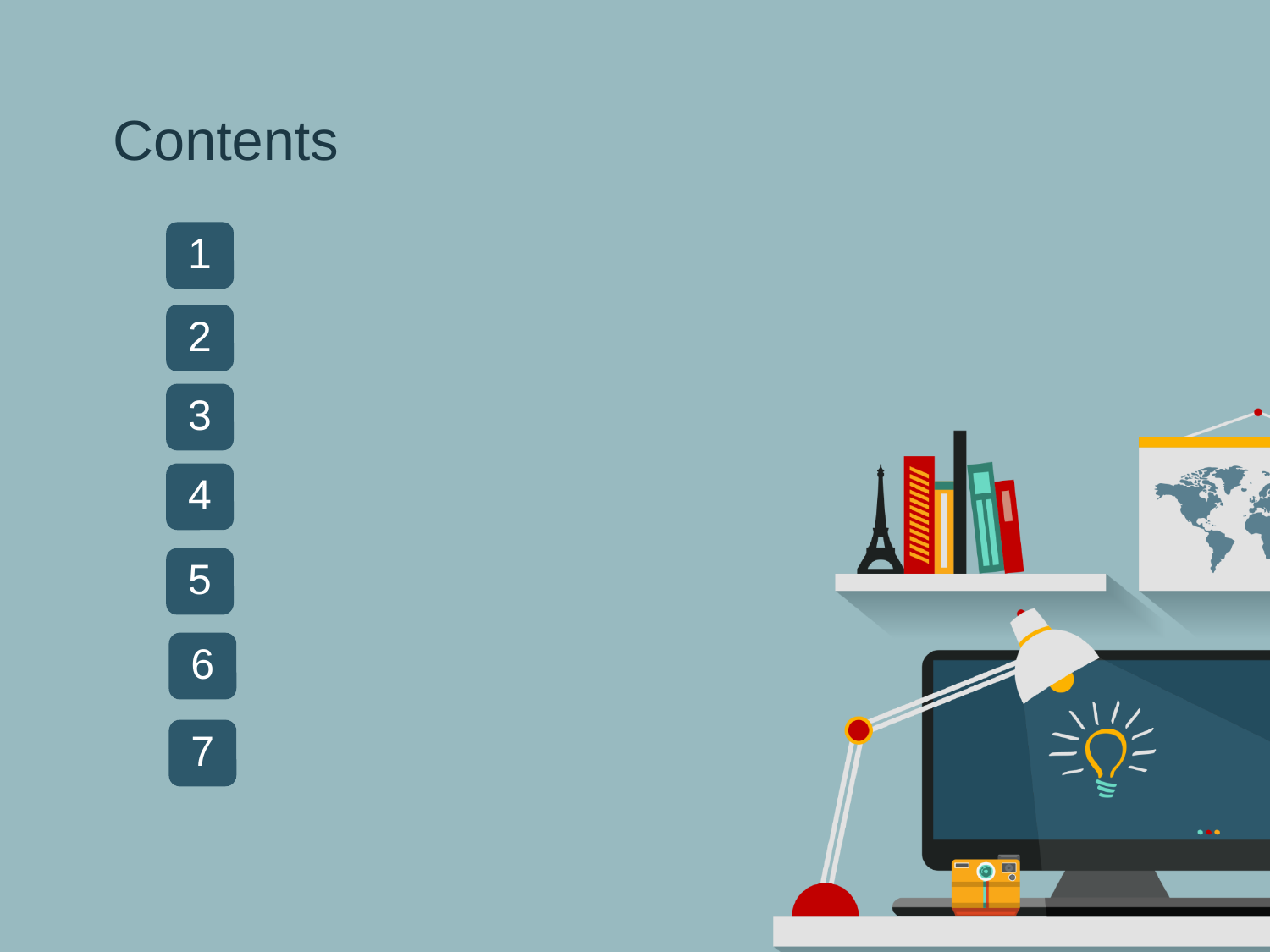

Contents

1
개요

2
개발환경

3
시스템 구성도

4
시스템 시나리오

5
개발방법

6
제약사항

7
역할분담